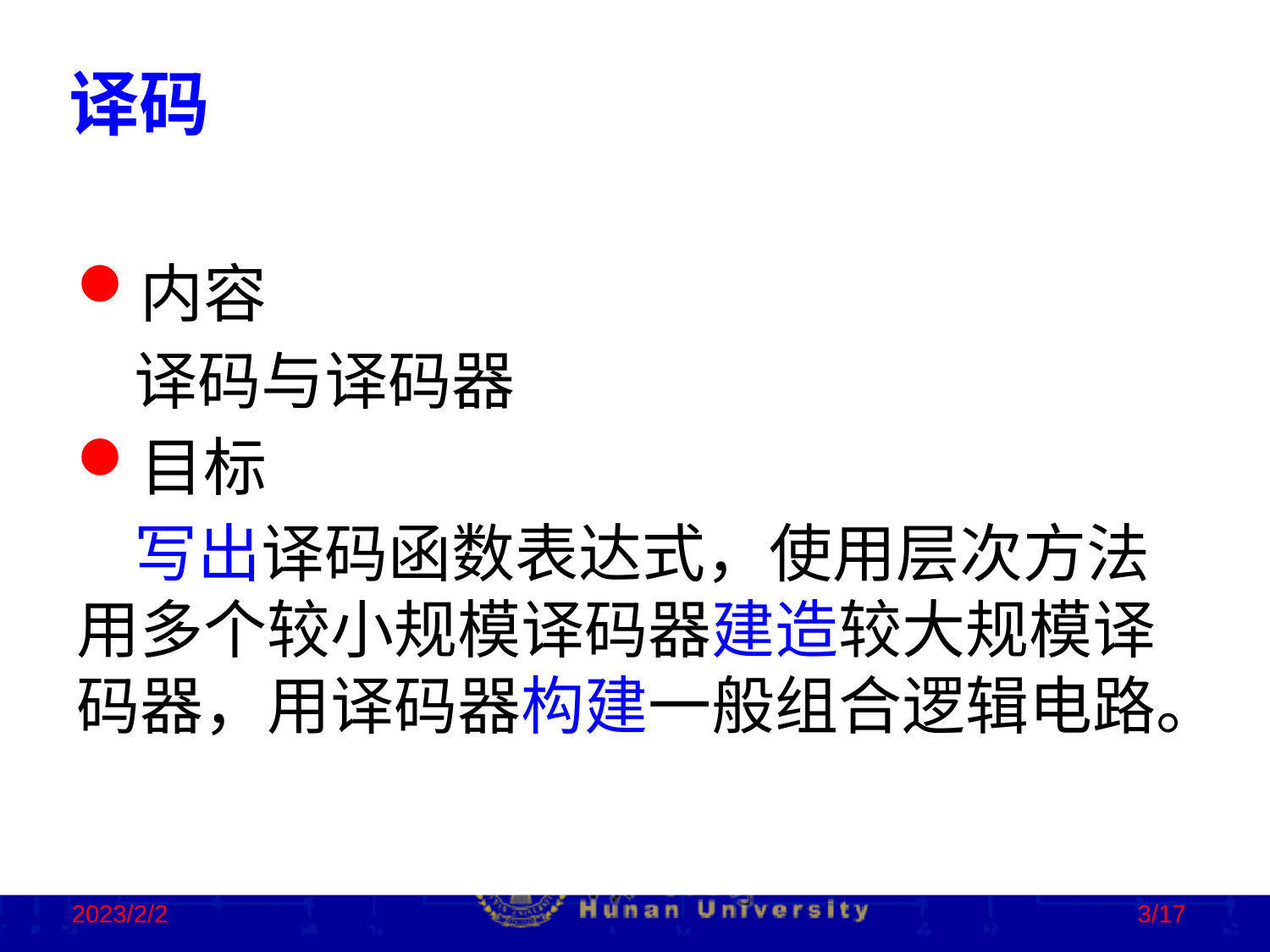

译码
内容
   译码与译码器
目标
   写出译码函数表达式，使用层次方法用多个较小规模译码器建造较大规模译码器，用译码器构建一般组合逻辑电路。
2023/2/2
3/17